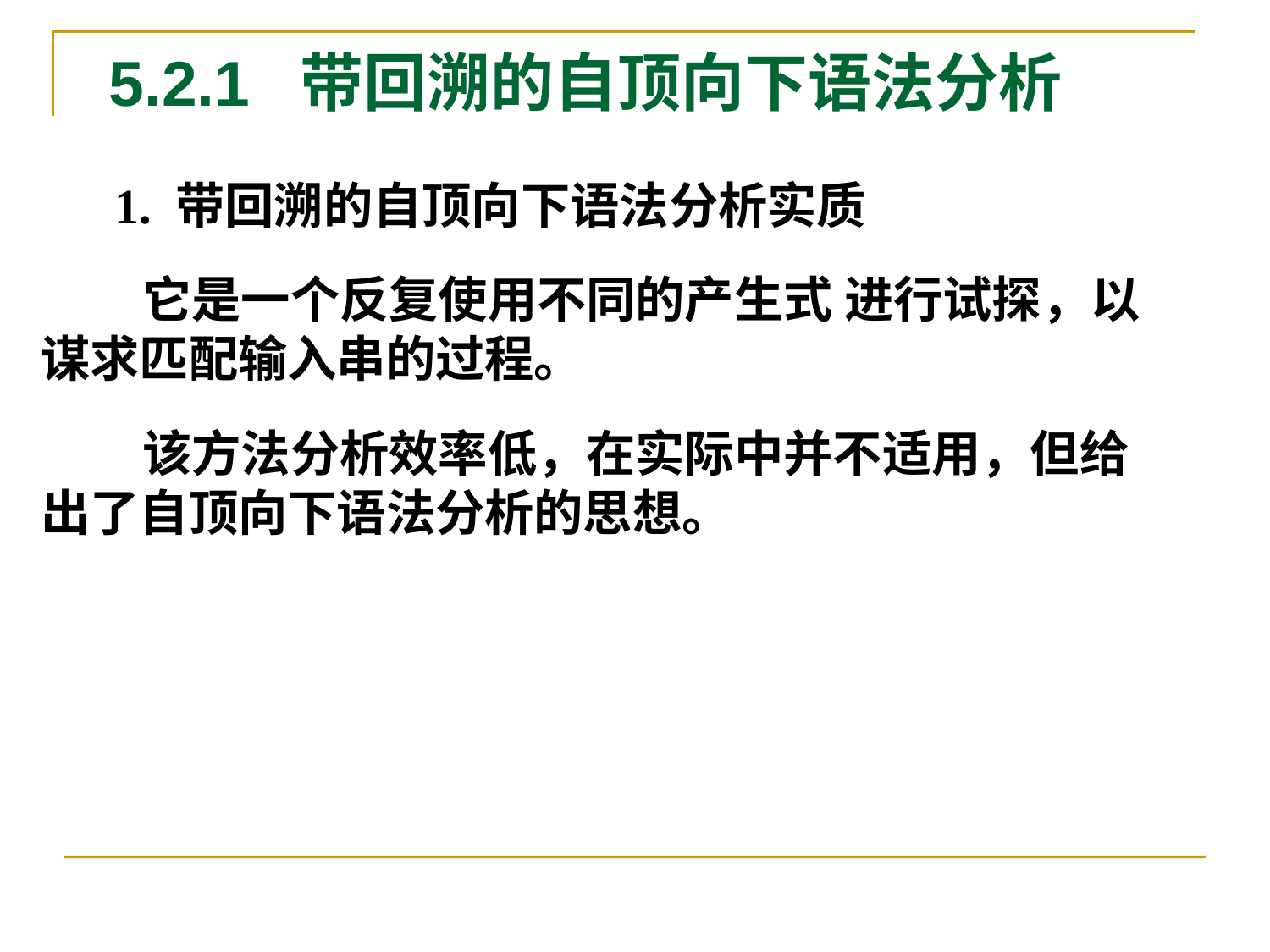

# 5.2.1  带回溯的自顶向下语法分析

      1. 带回溯的自顶向下语法分析实质
        它是一个反复使用不同的产生式 进行试探，以谋求匹配输入串的过程。
        该方法分析效率低，在实际中并不适用，但给出了自顶向下语法分析的思想。

18